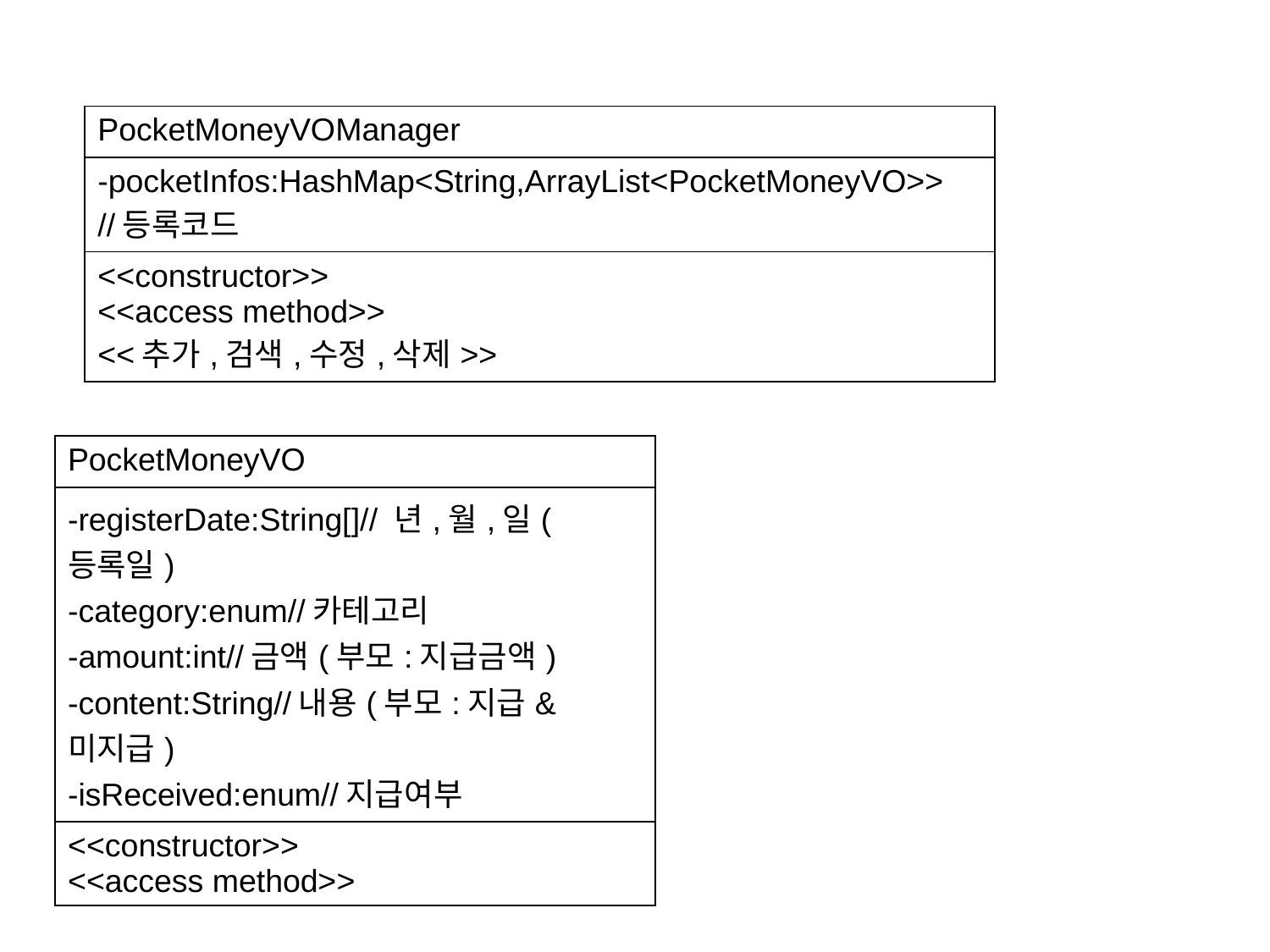

| PocketMoneyVOManager |
| --- |
| -pocketInfos:HashMap<String,ArrayList<PocketMoneyVO>> //등록코드 |
| <<constructor>> <<access method>> <<추가,검색,수정,삭제>> |
| PocketMoneyVO |
| --- |
| -registerDate:String[]// 년,월,일(등록일) -category:enum//카테고리 -amount:int//금액(부모:지급금액) -content:String//내용(부모:지급&미지급) -isReceived:enum//지급여부 |
| <<constructor>> <<access method>> |